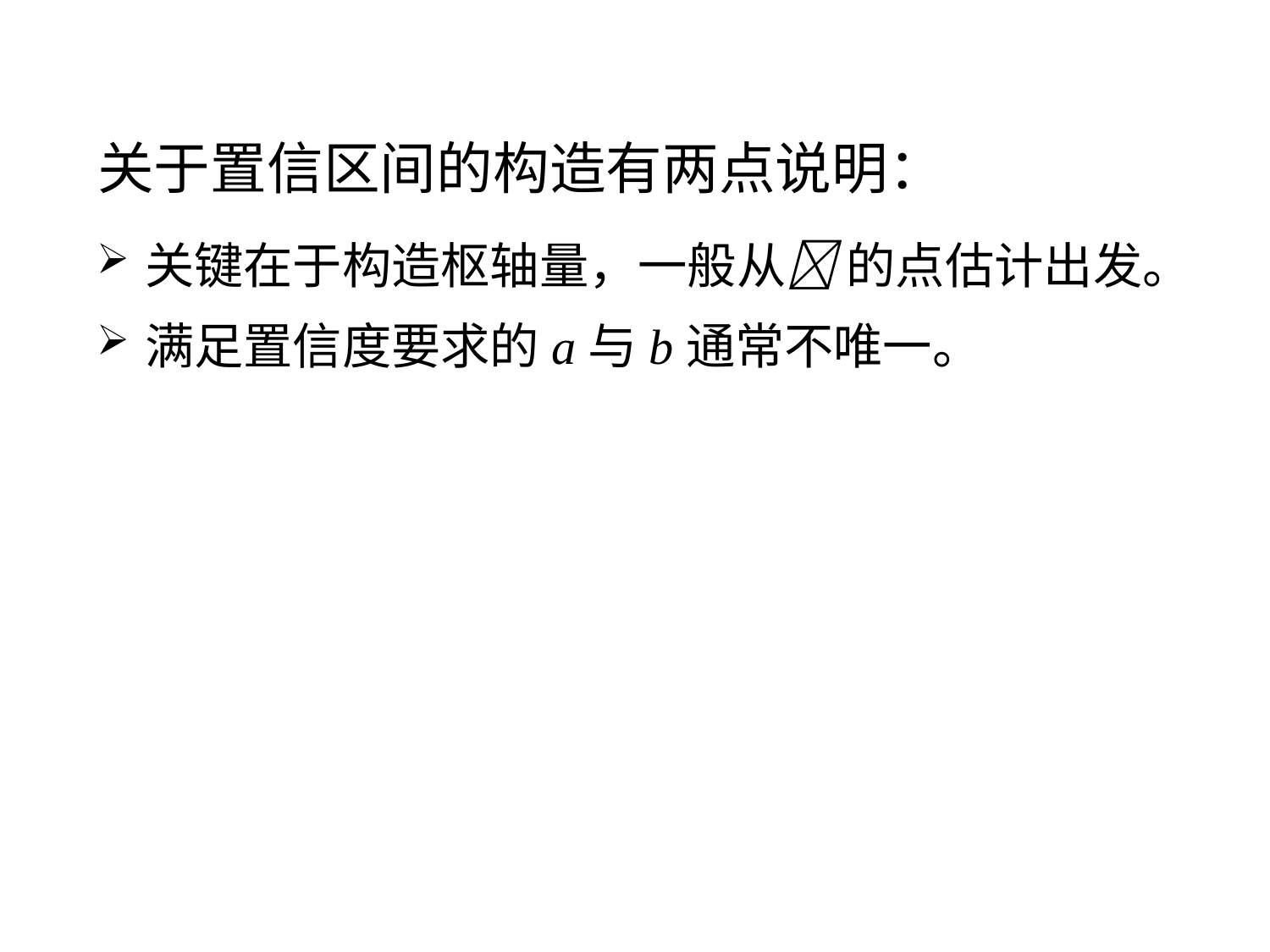

关于置信区间的构造有两点说明：
关键在于构造枢轴量，一般从θ 的点估计出发。
满足置信度要求的a与b通常不唯一。